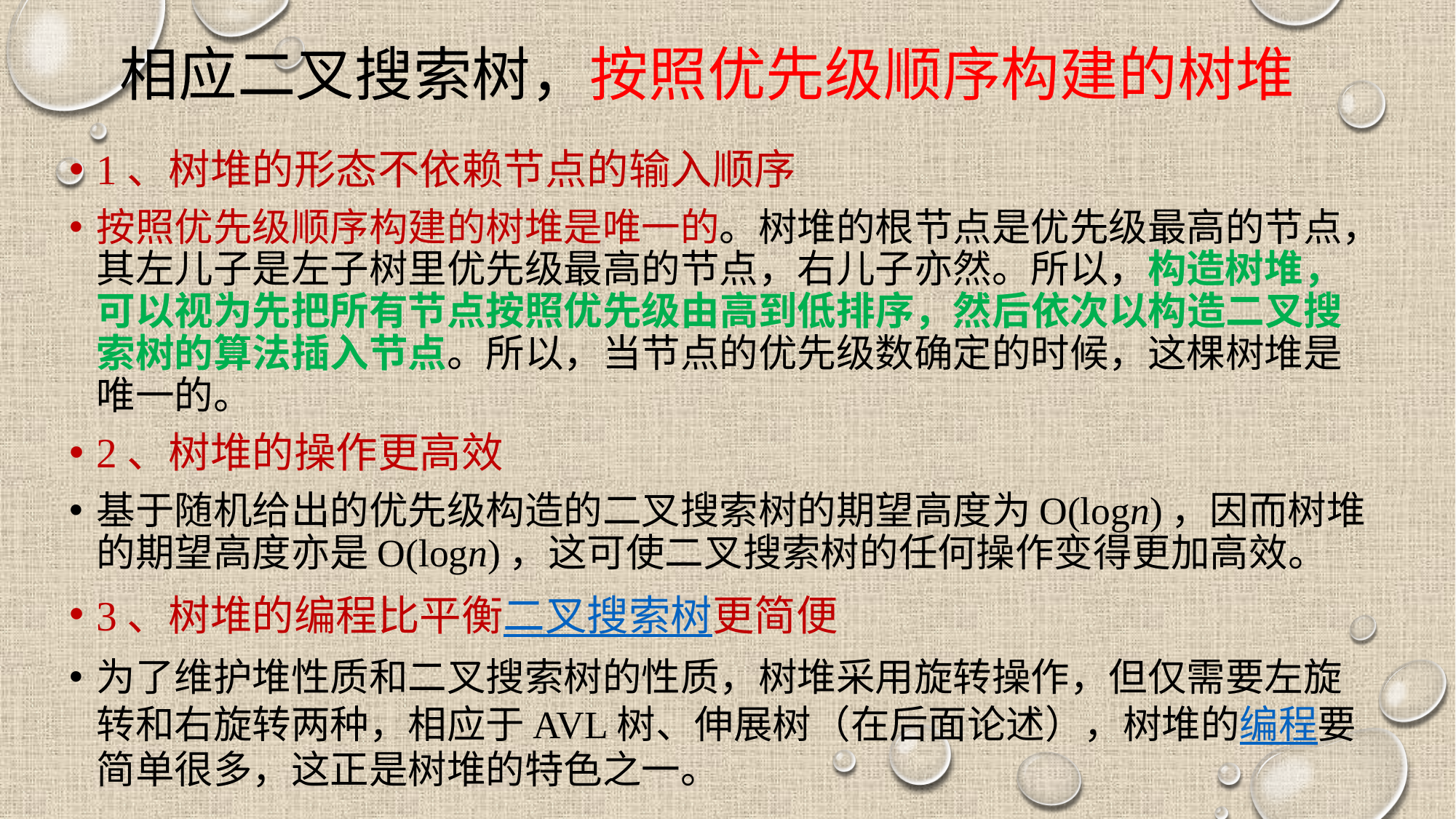

# 相应二叉搜索树，按照优先级顺序构建的树堆
1、树堆的形态不依赖节点的输入顺序
按照优先级顺序构建的树堆是唯一的。树堆的根节点是优先级最高的节点，其左儿子是左子树里优先级最高的节点，右儿子亦然。所以，构造树堆，可以视为先把所有节点按照优先级由高到低排序，然后依次以构造二叉搜索树的算法插入节点。所以，当节点的优先级数确定的时候，这棵树堆是唯一的。
2、树堆的操作更高效
基于随机给出的优先级构造的二叉搜索树的期望高度为O(logn)，因而树堆的期望高度亦是O(logn)，这可使二叉搜索树的任何操作变得更加高效。
3、树堆的编程比平衡二叉搜索树更简便
为了维护堆性质和二叉搜索树的性质，树堆采用旋转操作，但仅需要左旋转和右旋转两种，相应于AVL树、伸展树（在后面论述），树堆的编程要简单很多，这正是树堆的特色之一。